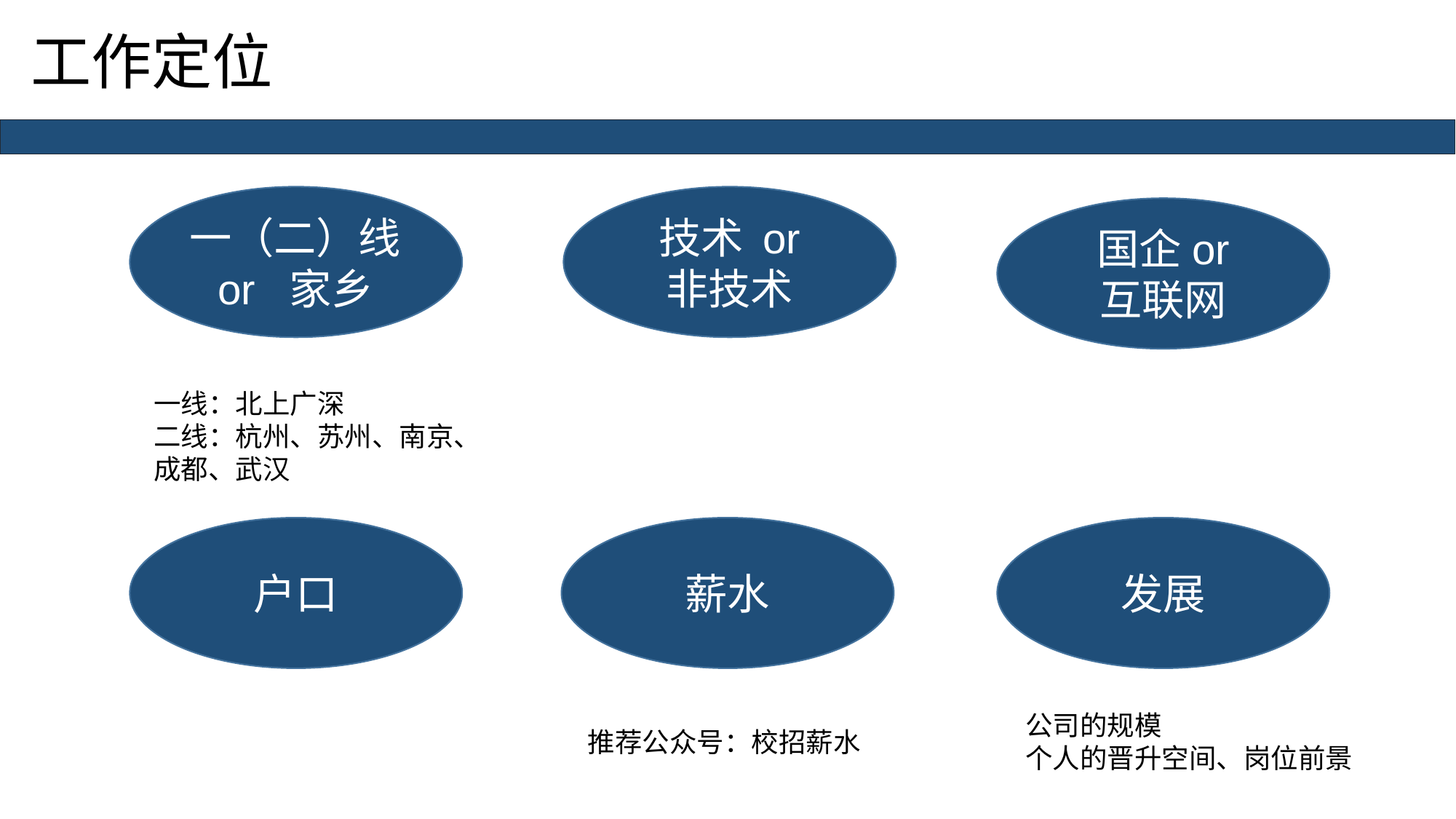

工作定位

一（二）线or  家乡
技术 or
非技术
国企or
互联网
一线：北上广深
二线：杭州、苏州、南京、成都、武汉
户口
薪水
发展
公司的规模
个人的晋升空间、岗位前景
推荐公众号：校招薪水